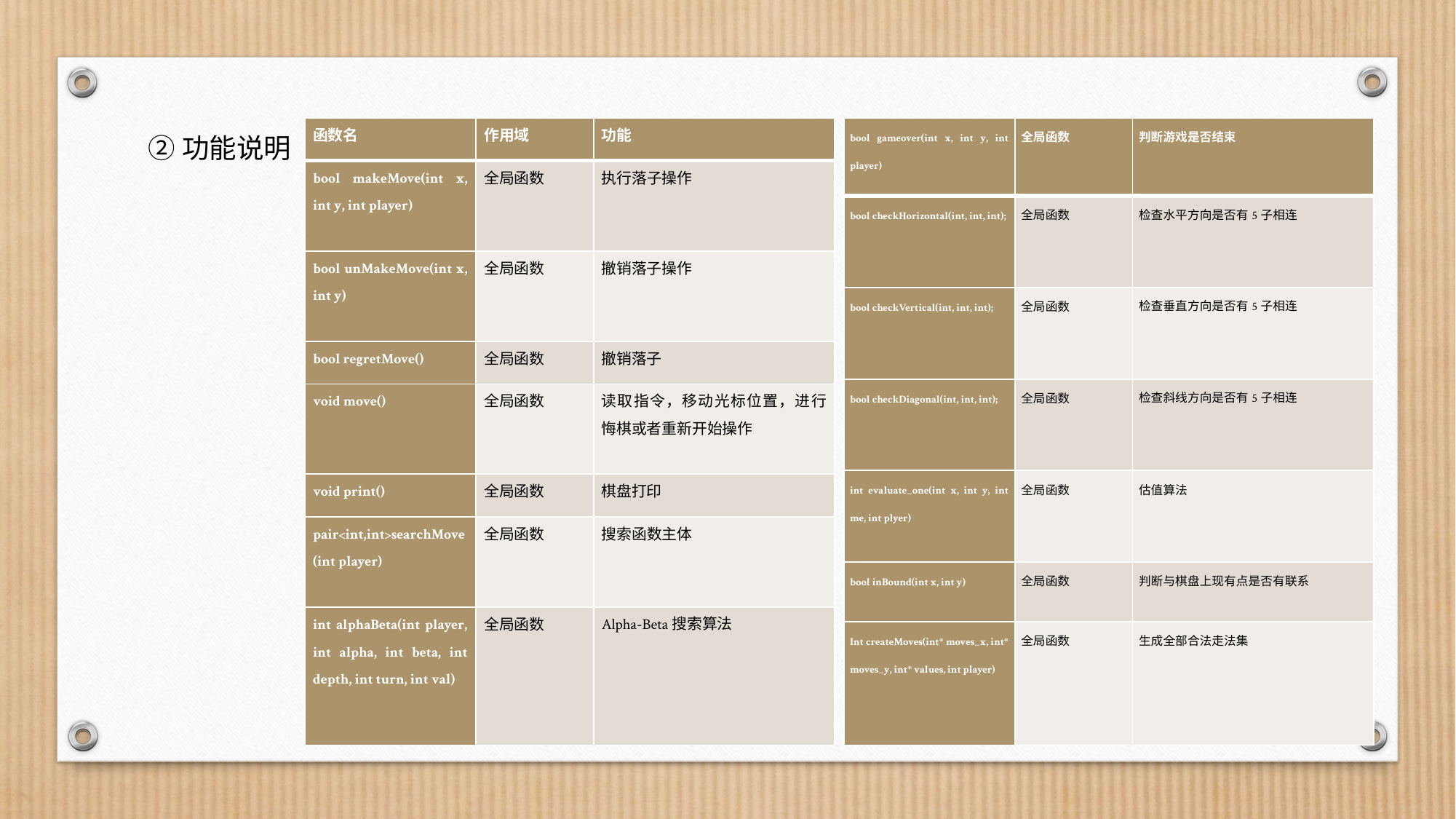

②功能说明

| bool gameover(int x, int y, int player) | 全局函数 | 判断游戏是否结束 |
| --- | --- | --- |
| bool checkHorizontal(int, int, int); | 全局函数 | 检查水平方向是否有5子相连 |
| bool checkVertical(int, int, int); | 全局函数 | 检查垂直方向是否有5子相连 |
| bool checkDiagonal(int, int, int); | 全局函数 | 检查斜线方向是否有5子相连 |
| int evaluate\_one(int x, int y, int me, int plyer) | 全局函数 | 估值算法 |
| bool inBound(int x, int y) | 全局函数 | 判断与棋盘上现有点是否有联系 |
| Int createMoves(int\* moves\_x, int\* moves\_y, int\* values, int player) | 全局函数 | 生成全部合法走法集 |
| 函数名 | 作用域 | 功能 |
| --- | --- | --- |
| bool makeMove(int x, int y, int player) | 全局函数 | 执行落子操作 |
| bool unMakeMove(int x, int y) | 全局函数 | 撤销落子操作 |
| bool regretMove() | 全局函数 | 撤销落子 |
| void move() | 全局函数 | 读取指令，移动光标位置，进行悔棋或者重新开始操作 |
| void print() | 全局函数 | 棋盘打印 |
| pair<int,int>searchMove(int player) | 全局函数 | 搜索函数主体 |
| int alphaBeta(int player, int alpha, int beta, int depth, int turn, int val) | 全局函数 | Alpha-Beta搜索算法 |